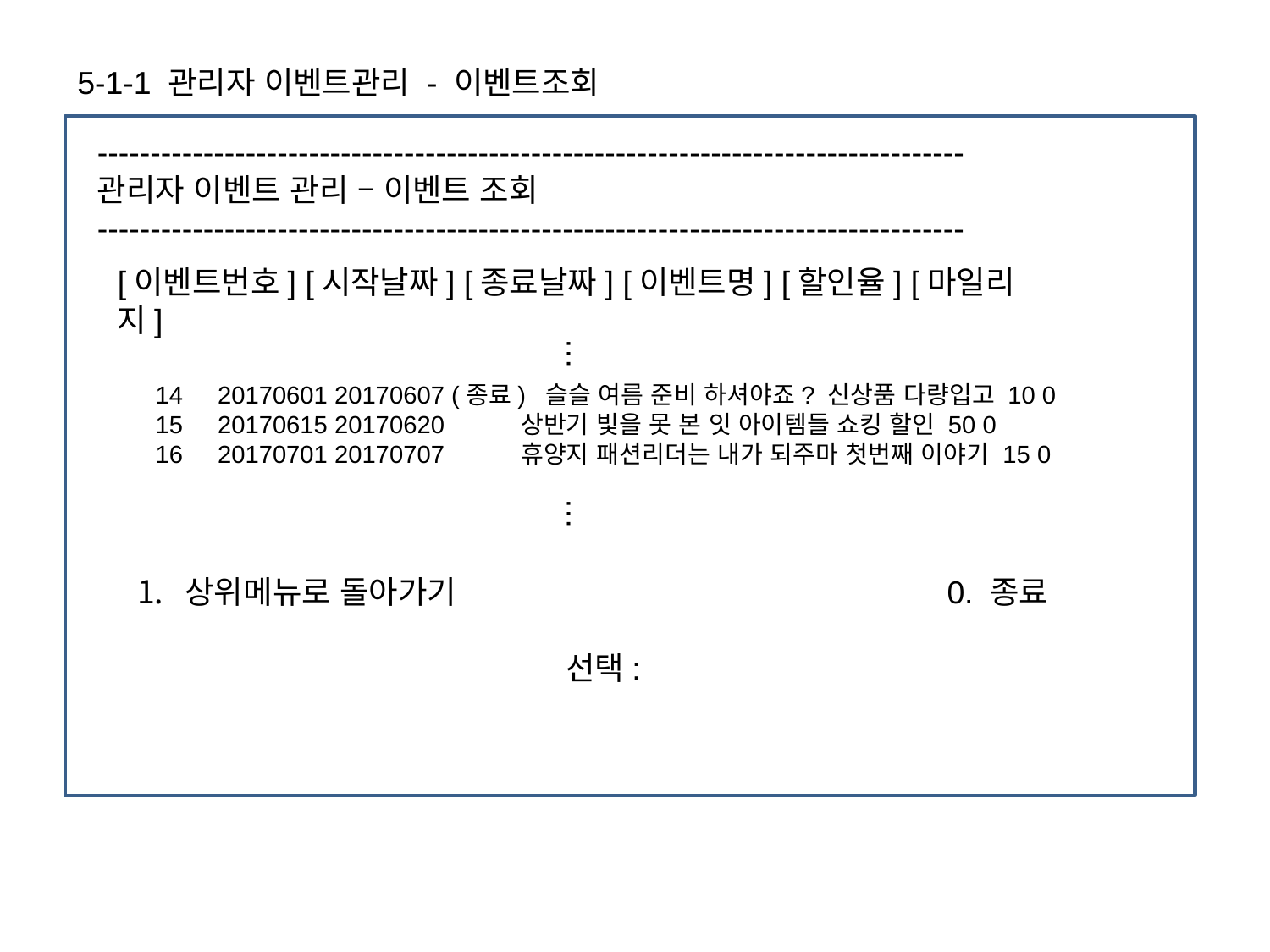

5-1-1 관리자 이벤트관리 - 이벤트조회

----------------------------------------------------------------------------------	   	  관리자 이벤트 관리 – 이벤트 조회
----------------------------------------------------------------------------------
[이벤트번호] [시작날짜] [종료날짜] [이벤트명] [할인율] [마일리지]
…
    14     20170601 20170607 (종료)  슬슬 여름 준비 하셔야죠? 신상품 다량입고 10 0
    15     20170615 20170620          상반기 빛을 못 본 잇 아이템들 쇼킹 할인 50 0
    16     20170701 20170707          휴양지 패션리더는 내가 되주마 첫번째 이야기 15 0
…
상위메뉴로 돌아가기				0. 종료

				선택: